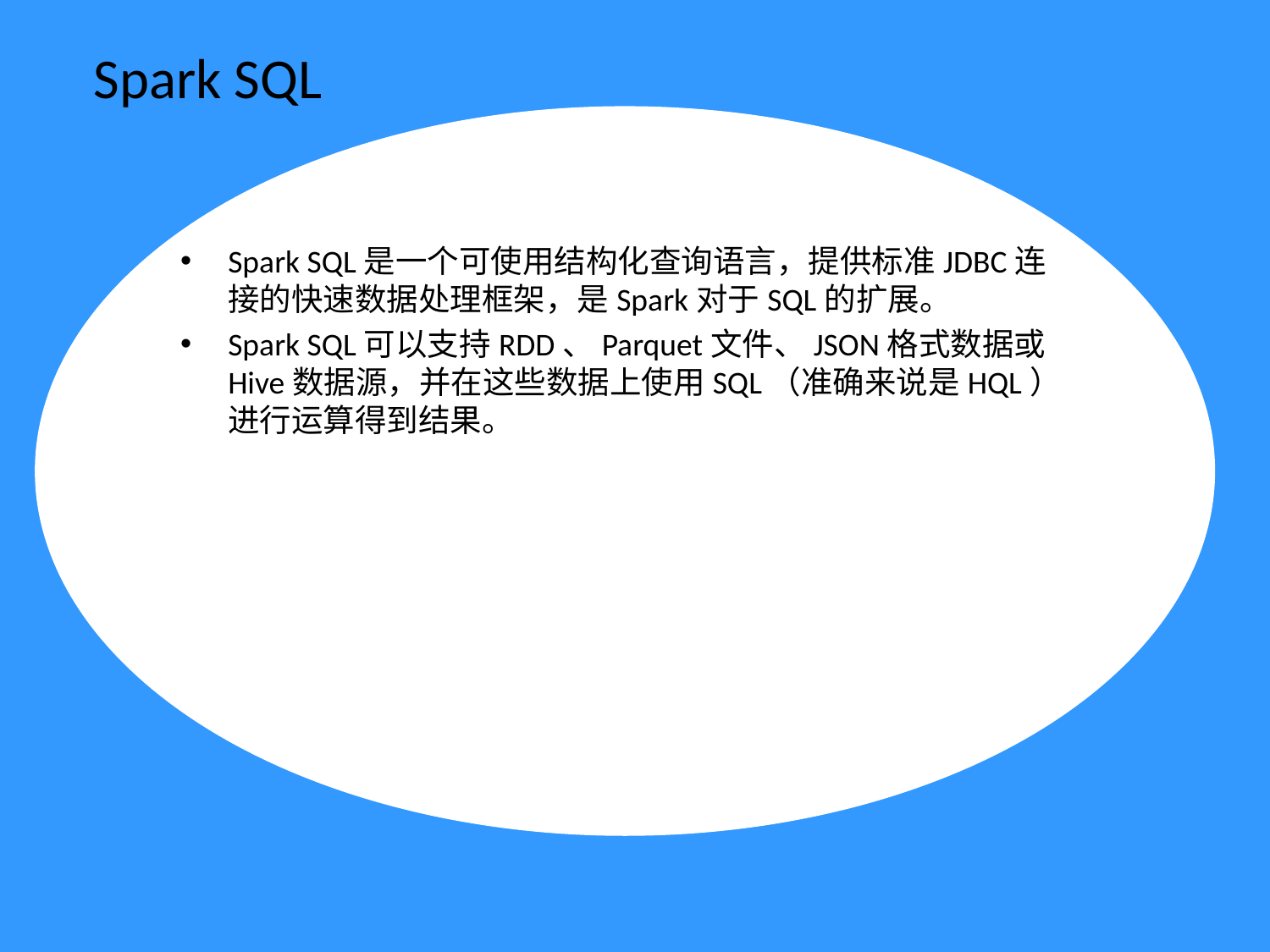

# Spark SQL
Spark SQL是一个可使用结构化查询语言，提供标准JDBC连接的快速数据处理框架，是Spark对于SQL的扩展。
Spark SQL可以支持RDD、Parquet文件、JSON格式数据或Hive数据源，并在这些数据上使用SQL（准确来说是HQL）进行运算得到结果。